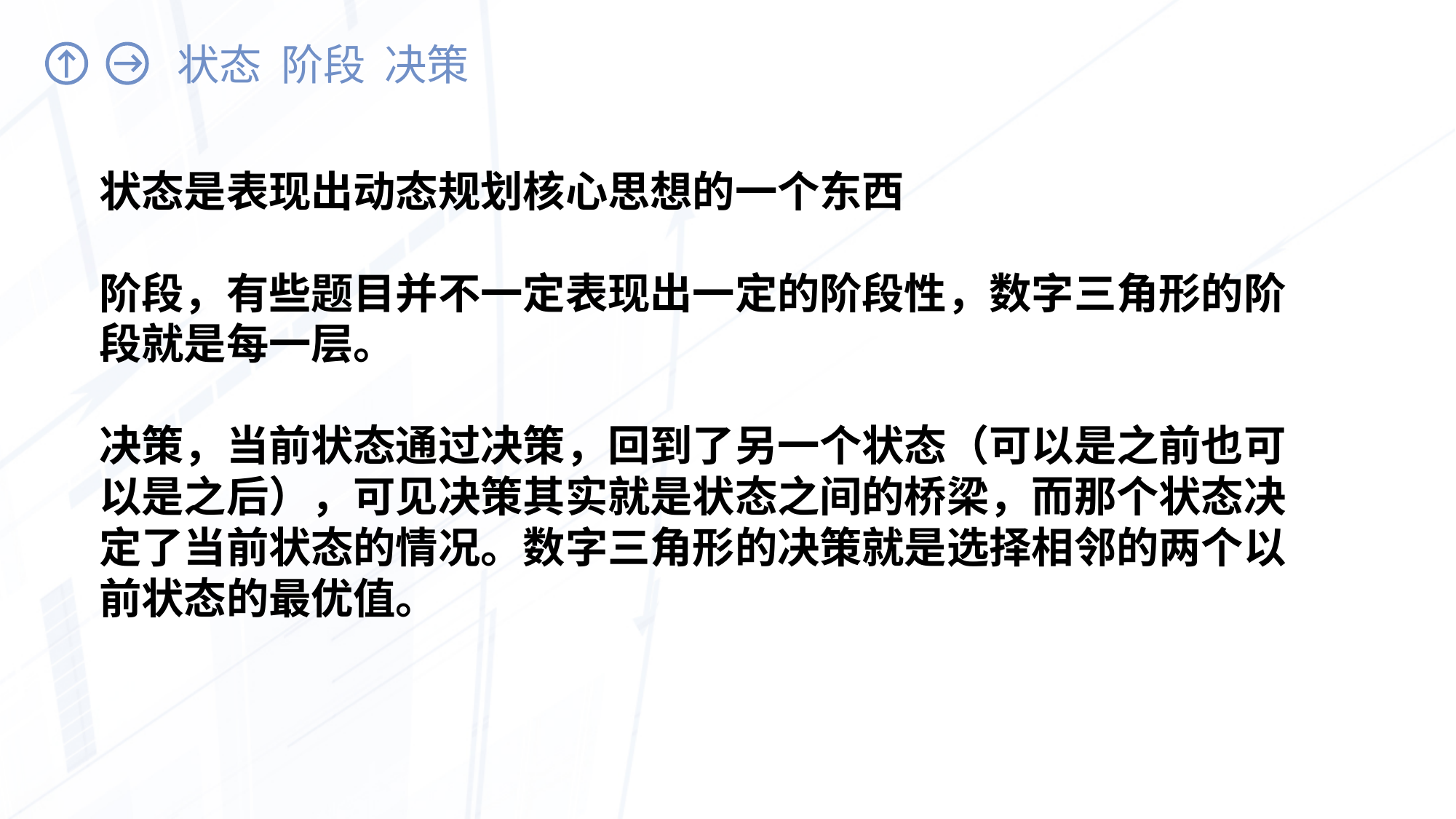

# 状态  阶段  决策
状态是表现出动态规划核心思想的一个东西

阶段，有些题目并不一定表现出一定的阶段性，数字三角形的阶段就是每一层。

决策，当前状态通过决策，回到了另一个状态（可以是之前也可以是之后），可见决策其实就是状态之间的桥梁，而那个状态决定了当前状态的情况。数字三角形的决策就是选择相邻的两个以前状态的最优值。